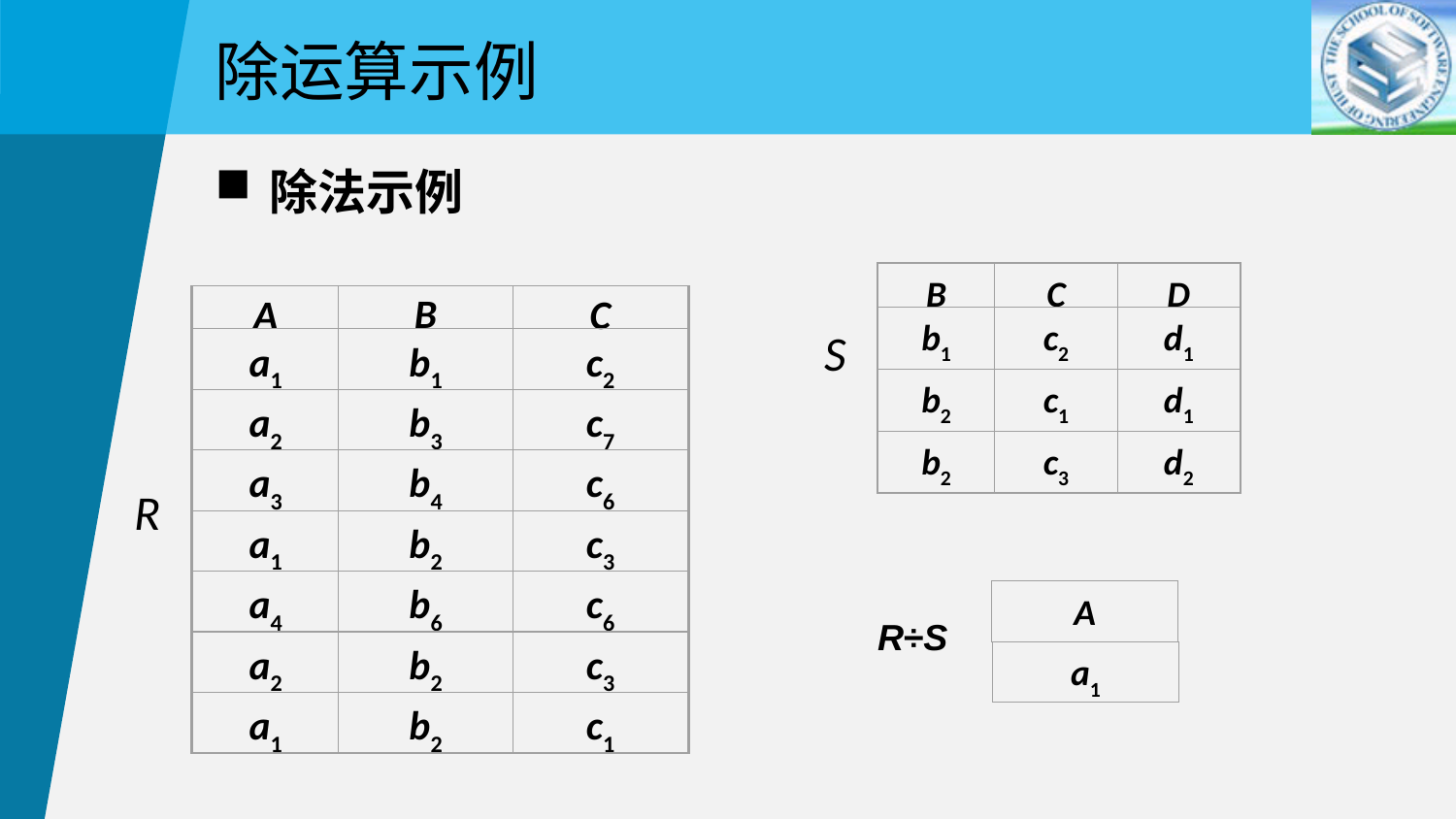

除运算示例
除法示例

B

C

D

b1

c2

d1

b2

c1

d1

b2

c3

d2

B

A

C

a1

b1

c2

a2

b3

c7

a3

b4

c6

a1

b2

c3

a4

b6

c6

a2

b2

c3

a1

b2

c1

S
R

A

a1

R÷S